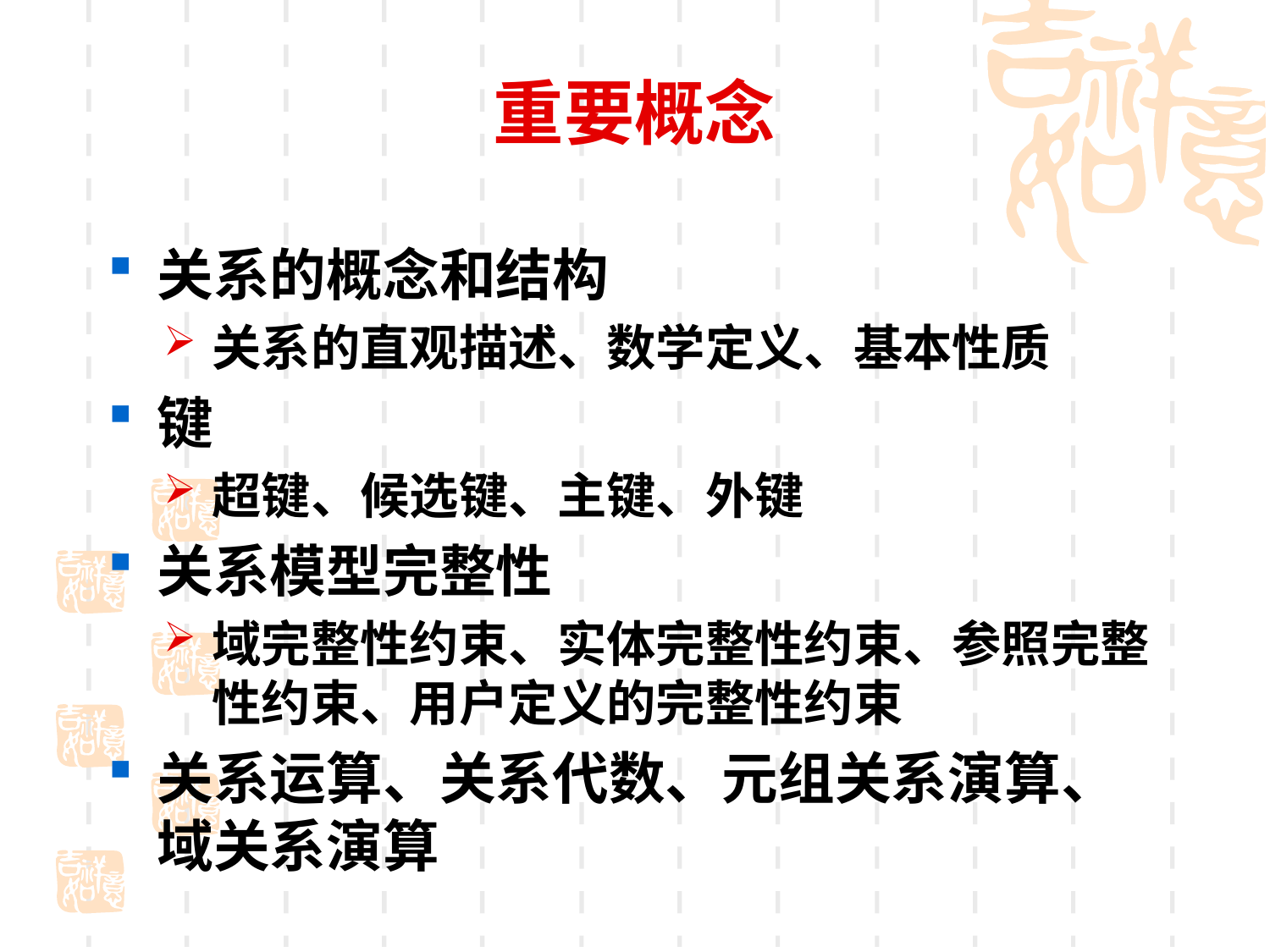

# 重要概念
关系的概念和结构
关系的直观描述、数学定义、基本性质
键
超键、候选键、主键、外键
关系模型完整性
域完整性约束、实体完整性约束、参照完整性约束、用户定义的完整性约束
关系运算、关系代数、元组关系演算、域关系演算